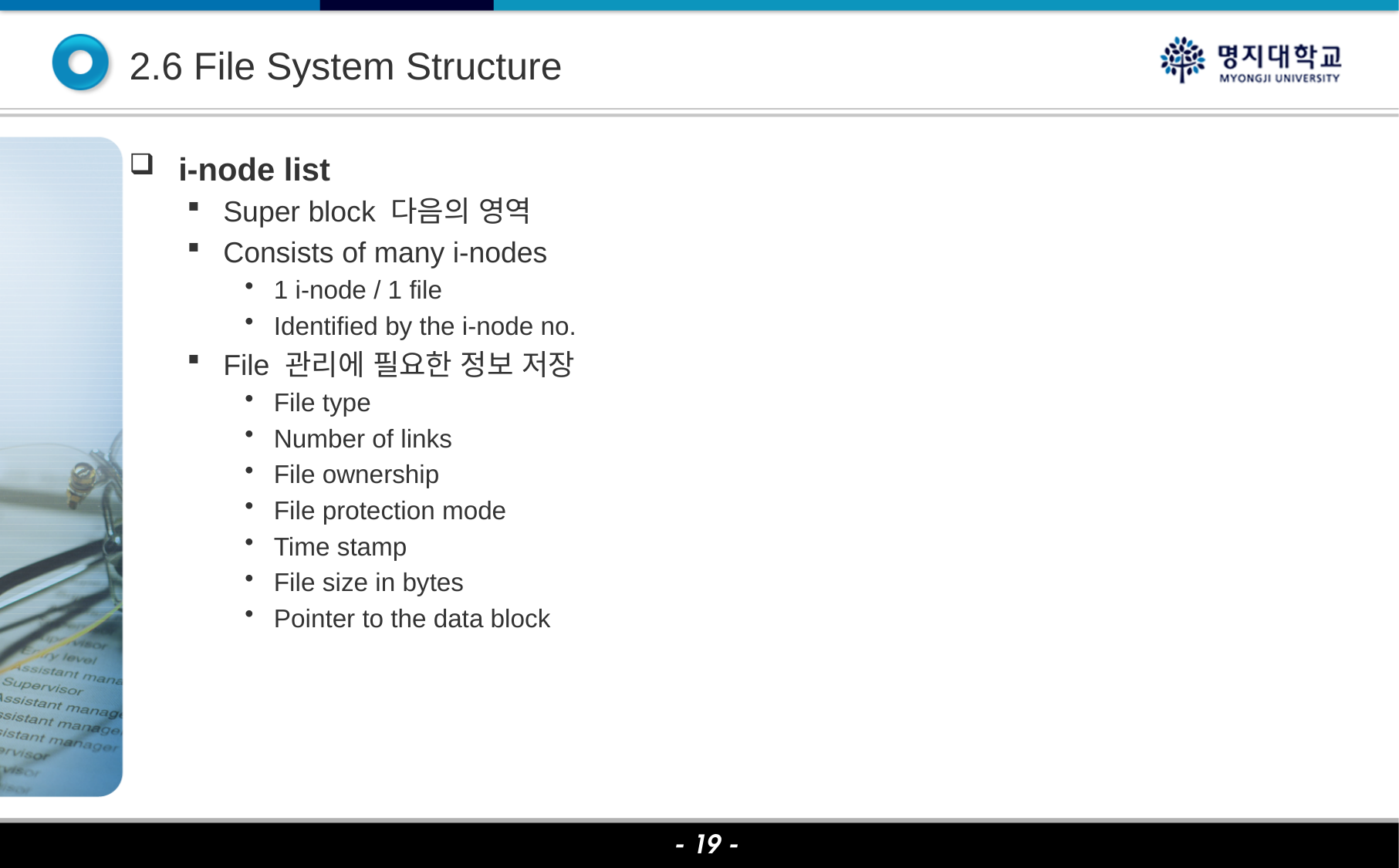

2.6 File System Structure
i-node list
Super block 다음의 영역
Consists of many i-nodes
1 i-node / 1 file
Identified by the i-node no.
File 관리에 필요한 정보 저장
File type
Number of links
File ownership
File protection mode
Time stamp
File size in bytes
Pointer to the data block

- 19 -